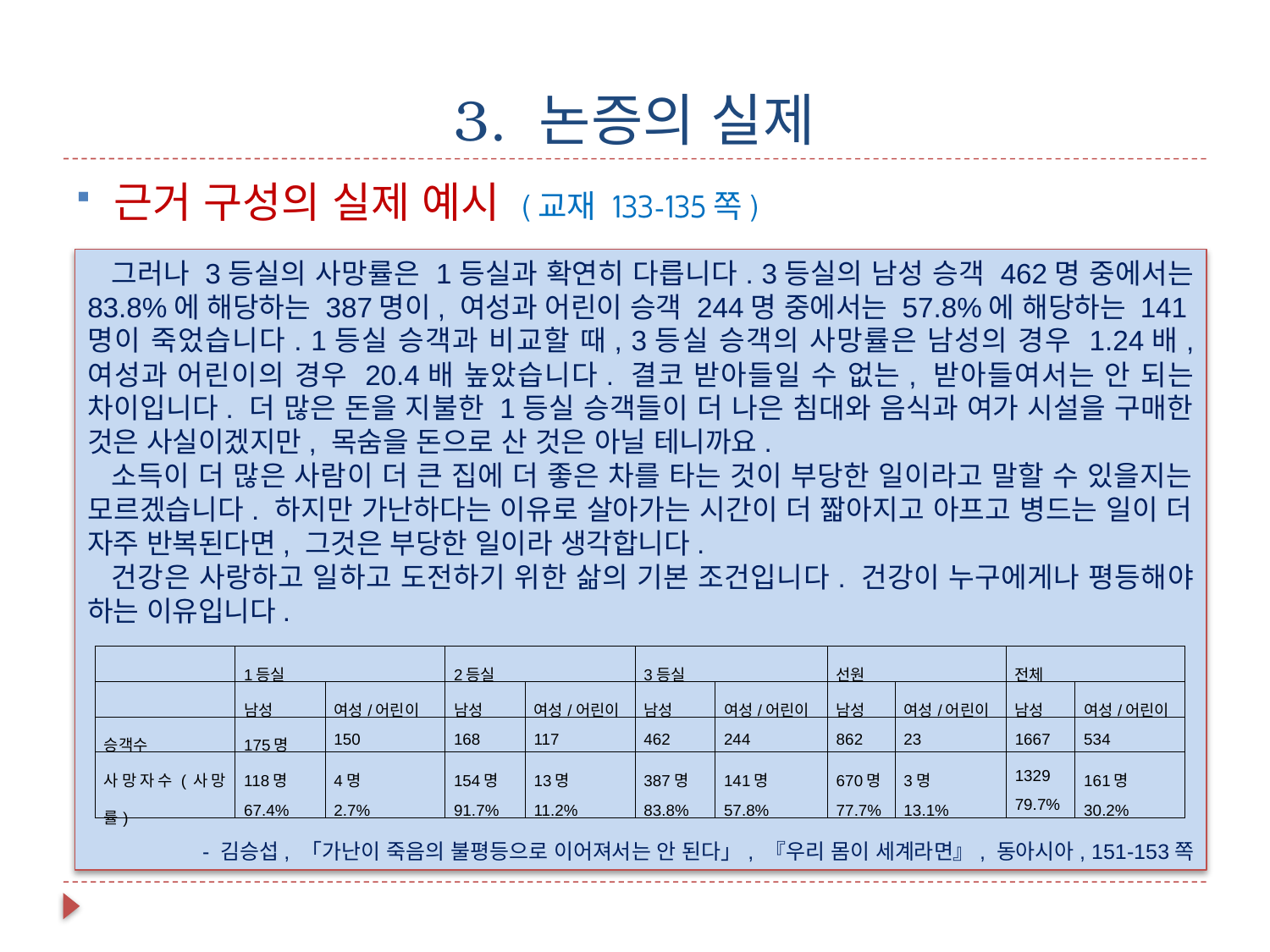

# 3. 논증의 실제
근거 구성의 실제 예시 (교재 133-135쪽)

  그러나 3등실의 사망률은 1등실과 확연히 다릅니다. 3등실의 남성 승객 462명 중에서는 83.8%에 해당하는 387명이, 여성과 어린이 승객 244명 중에서는 57.8%에 해당하는 141명이 죽었습니다. 1등실 승객과 비교할 때, 3등실 승객의 사망률은 남성의 경우 1.24배, 여성과 어린이의 경우 20.4배 높았습니다. 결코 받아들일 수 없는, 받아들여서는 안 되는 차이입니다. 더 많은 돈을 지불한 1등실 승객들이 더 나은 침대와 음식과 여가 시설을 구매한 것은 사실이겠지만, 목숨을 돈으로 산 것은 아닐 테니까요.
  소득이 더 많은 사람이 더 큰 집에 더 좋은 차를 타는 것이 부당한 일이라고 말할 수 있을지는 모르겠습니다. 하지만 가난하다는 이유로 살아가는 시간이 더 짧아지고 아프고 병드는 일이 더 자주 반복된다면, 그것은 부당한 일이라 생각합니다.
  건강은 사랑하고 일하고 도전하기 위한 삶의 기본 조건입니다. 건강이 누구에게나 평등해야 하는 이유입니다.

- 김승섭, 「가난이 죽음의 불평등으로 이어져서는 안 된다」, 『우리 몸이 세계라면』, 동아시아, 151-153쪽
|  | 1등실 |  | 2등실 |  | 3등실 |  | 선원 |  | 전체 |  |
| --- | --- | --- | --- | --- | --- | --- | --- | --- | --- | --- |
|  | 남성 | 여성/어린이 | 남성 | 여성/어린이 | 남성 | 여성/어린이 | 남성 | 여성/어린이 | 남성 | 여성/어린이 |
| 승객수 | 175명 | 150 | 168 | 117 | 462 | 244 | 862 | 23 | 1667 | 534 |
| 사망자수(사망률) | 118명 67.4% | 4명 2.7% | 154명 91.7% | 13명 11.2% | 387명 83.8% | 141명 57.8% | 670명 77.7% | 3명 13.1% | 1329 79.7% | 161명 30.2% |